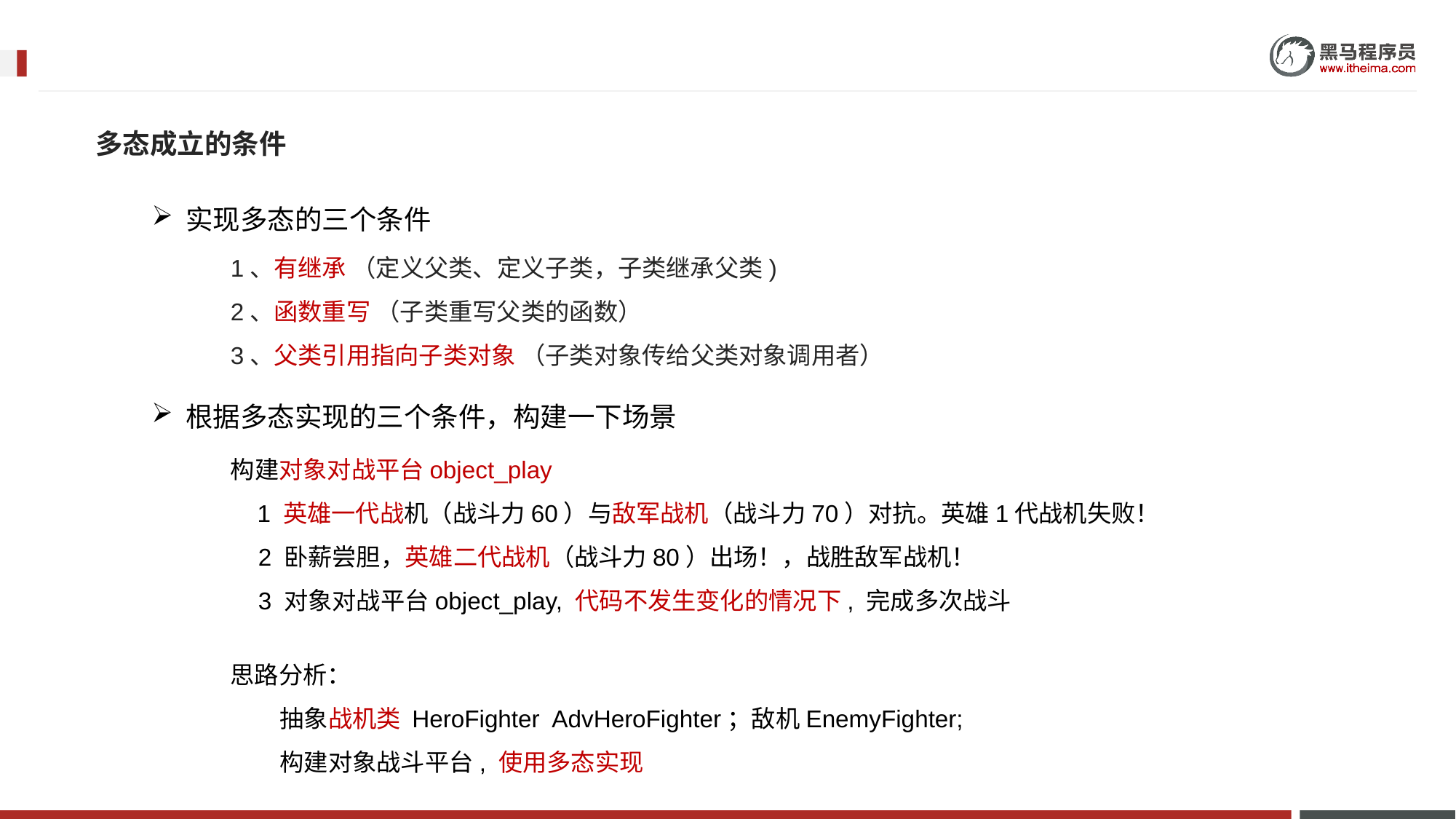

多态成立的条件
实现多态的三个条件
1、有继承 （定义父类、定义子类，子类继承父类)
2、函数重写 （子类重写父类的函数）
3、父类引用指向子类对象 （子类对象传给父类对象调用者）
根据多态实现的三个条件，构建一下场景
构建对象对战平台object_play
    1 英雄一代战机（战斗力60）与敌军战机（战斗力70）对抗。英雄1代战机失败！
    2 卧薪尝胆，英雄二代战机（战斗力80）出场！，战胜敌军战机！
    3 对象对战平台object_play, 代码不发生变化的情况下, 完成多次战斗
思路分析：
        抽象战机类 HeroFighter  AdvHeroFighter；敌机EnemyFighter;
        构建对象战斗平台, 使用多态实现